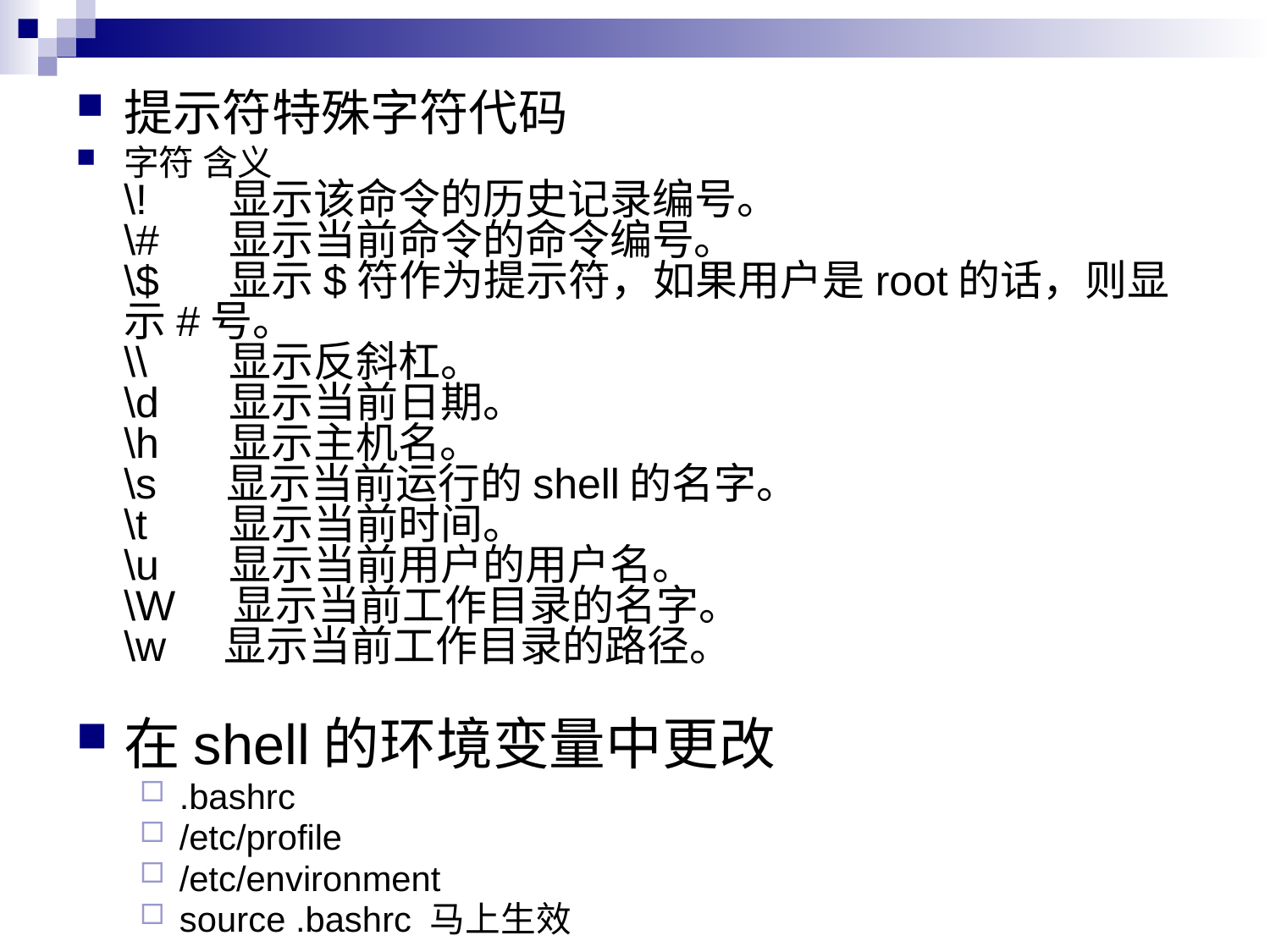

提示符特殊字符代码
字符 含义
\!      显示该命令的历史记录编号。
\#     显示当前命令的命令编号。
\$     显示$符作为提示符，如果用户是root的话，则显示#号。
\\      显示反斜杠。
\d     显示当前日期。
\h     显示主机名。
\s     显示当前运行的shell的名字。
\t      显示当前时间。
\u     显示当前用户的用户名。
\W    显示当前工作目录的名字。
\w    显示当前工作目录的路径。

在shell的环境变量中更改
.bashrc
/etc/profile
/etc/environment
source .bashrc 马上生效